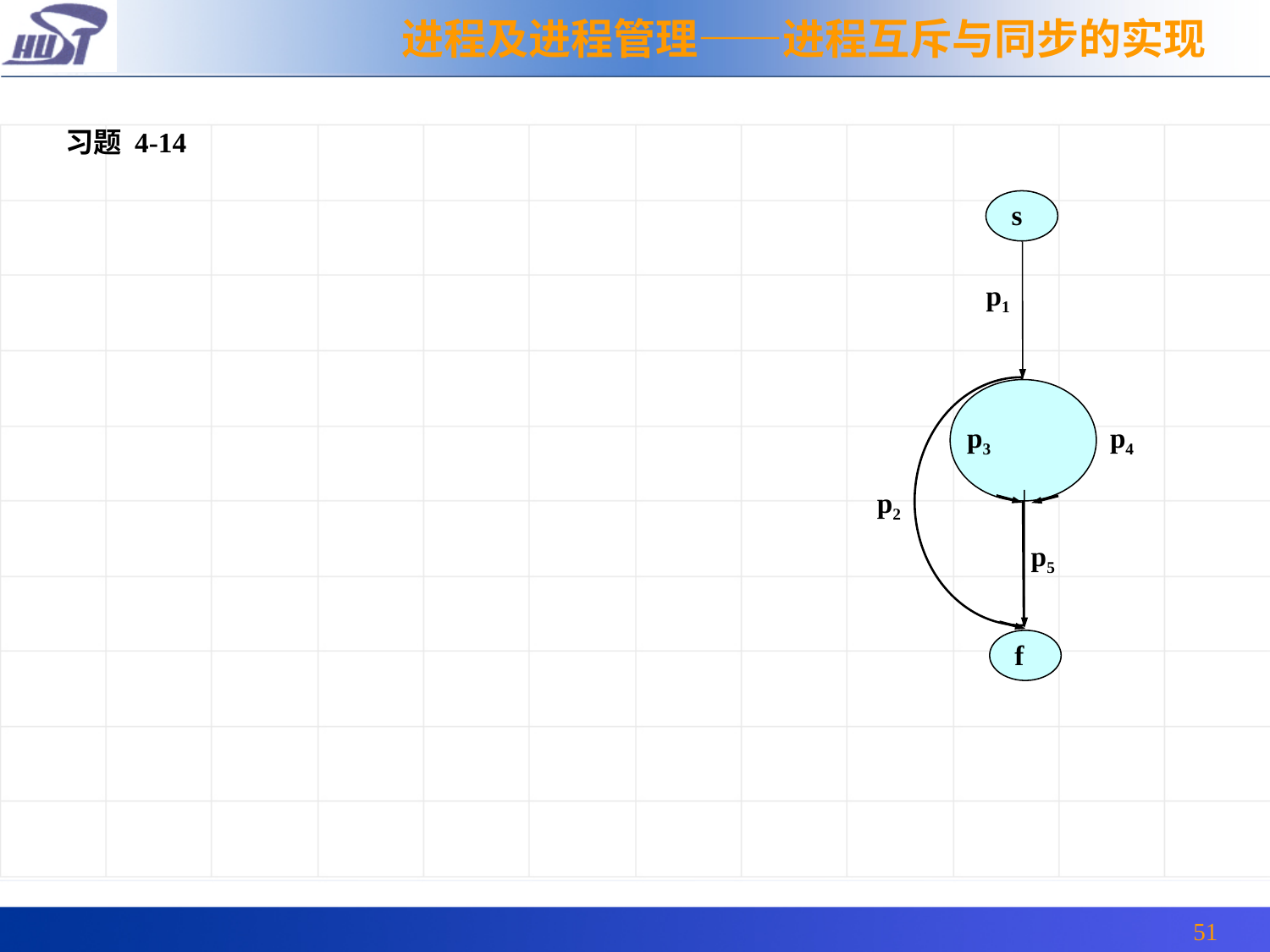

进程及进程管理——进程互斥与同步的实现
习题 4-14

 s

p1

p3
p4
p2

p5

  f
51